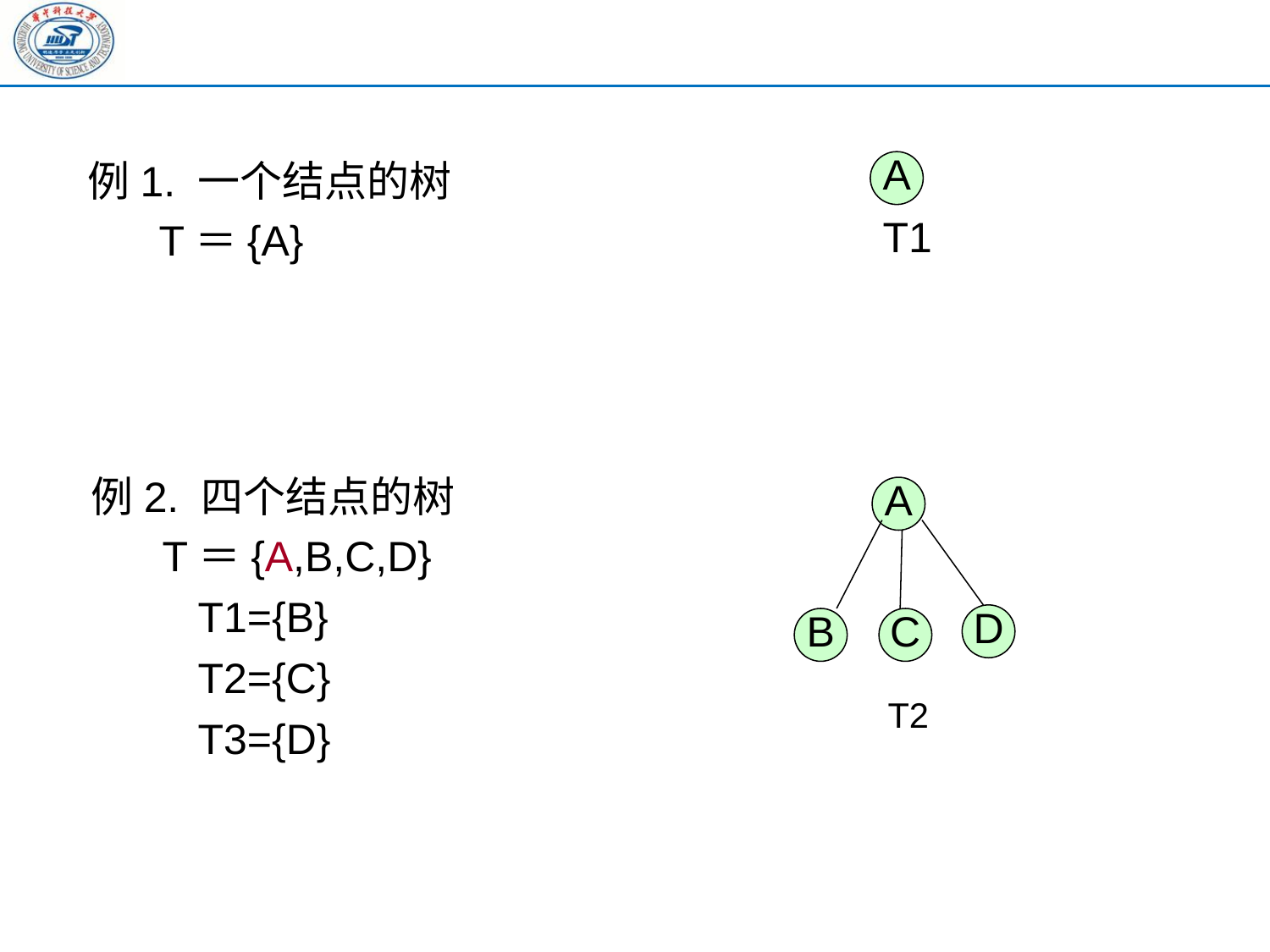

例1. 一个结点的树
      T＝{A}
A
T1
例2. 四个结点的树
      T＝{A,B,C,D}
         T1={B}
         T2={C}
         T3={D}
A

D
B
C
T2